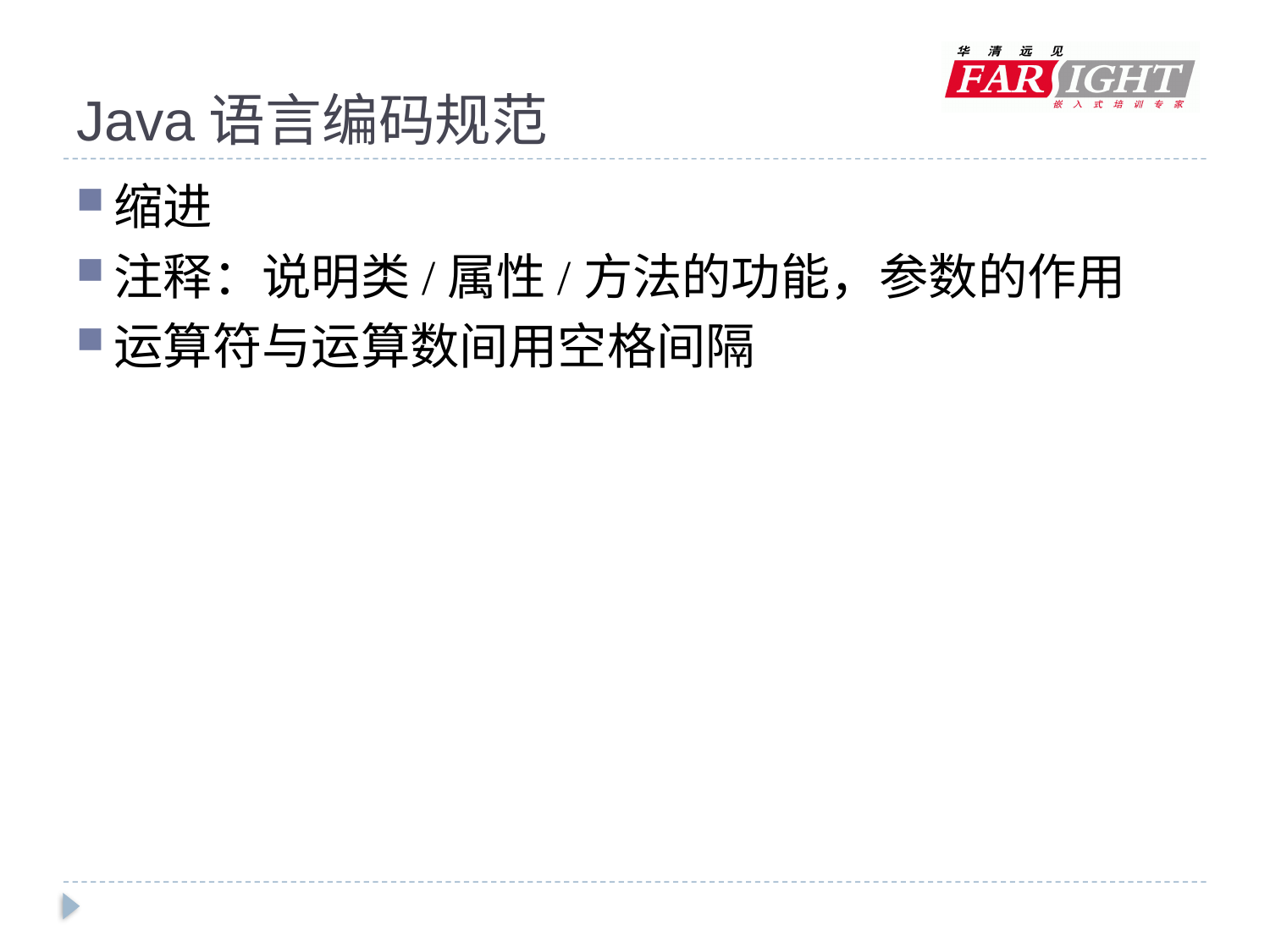

# Java语言编码规范
缩进
注释：说明类/属性/方法的功能，参数的作用
运算符与运算数间用空格间隔